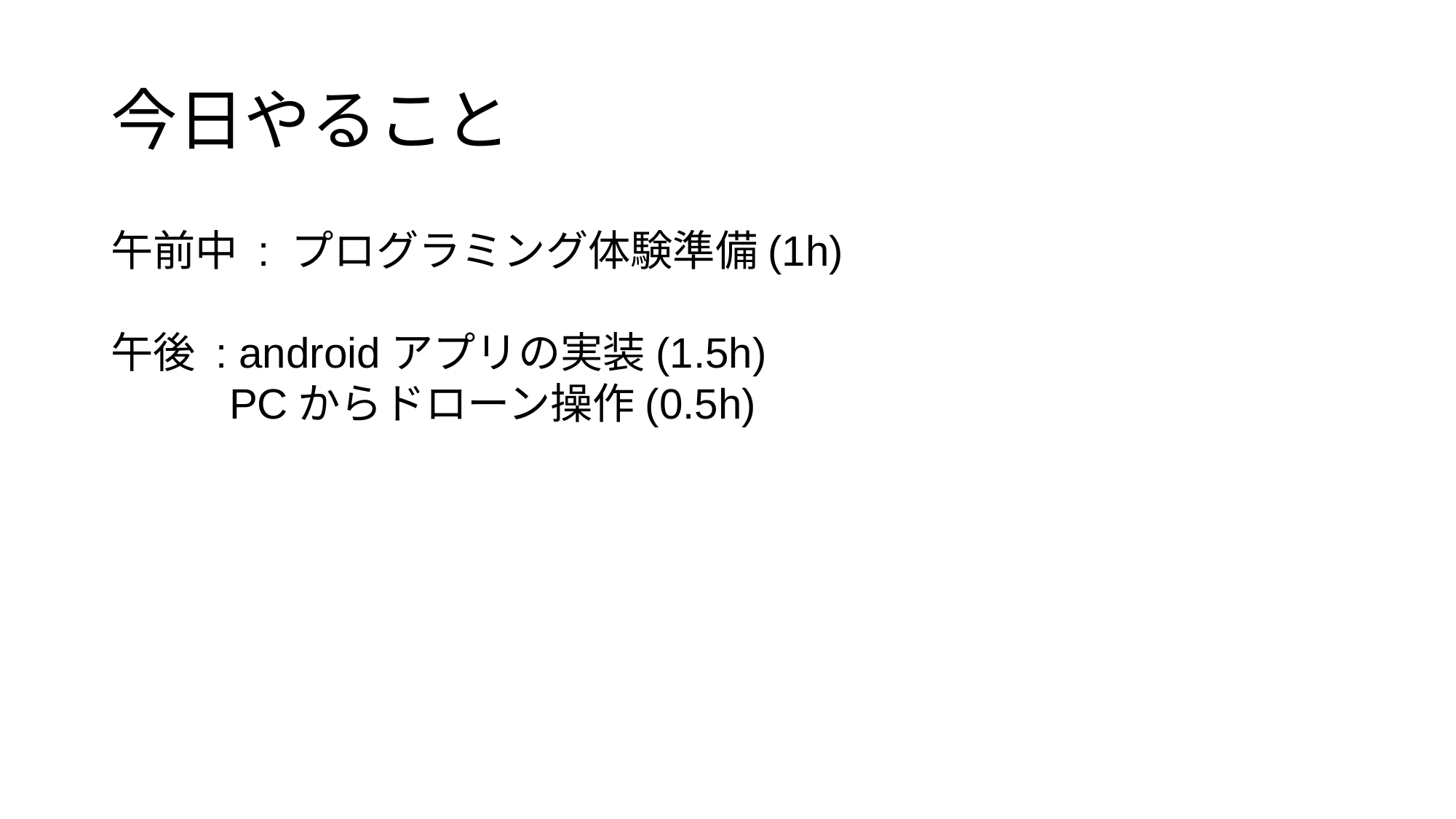

# 今日やること
午前中 : プログラミング体験準備(1h)

午後 : androidアプリの実装(1.5h)
          PCからドローン操作(0.5h)